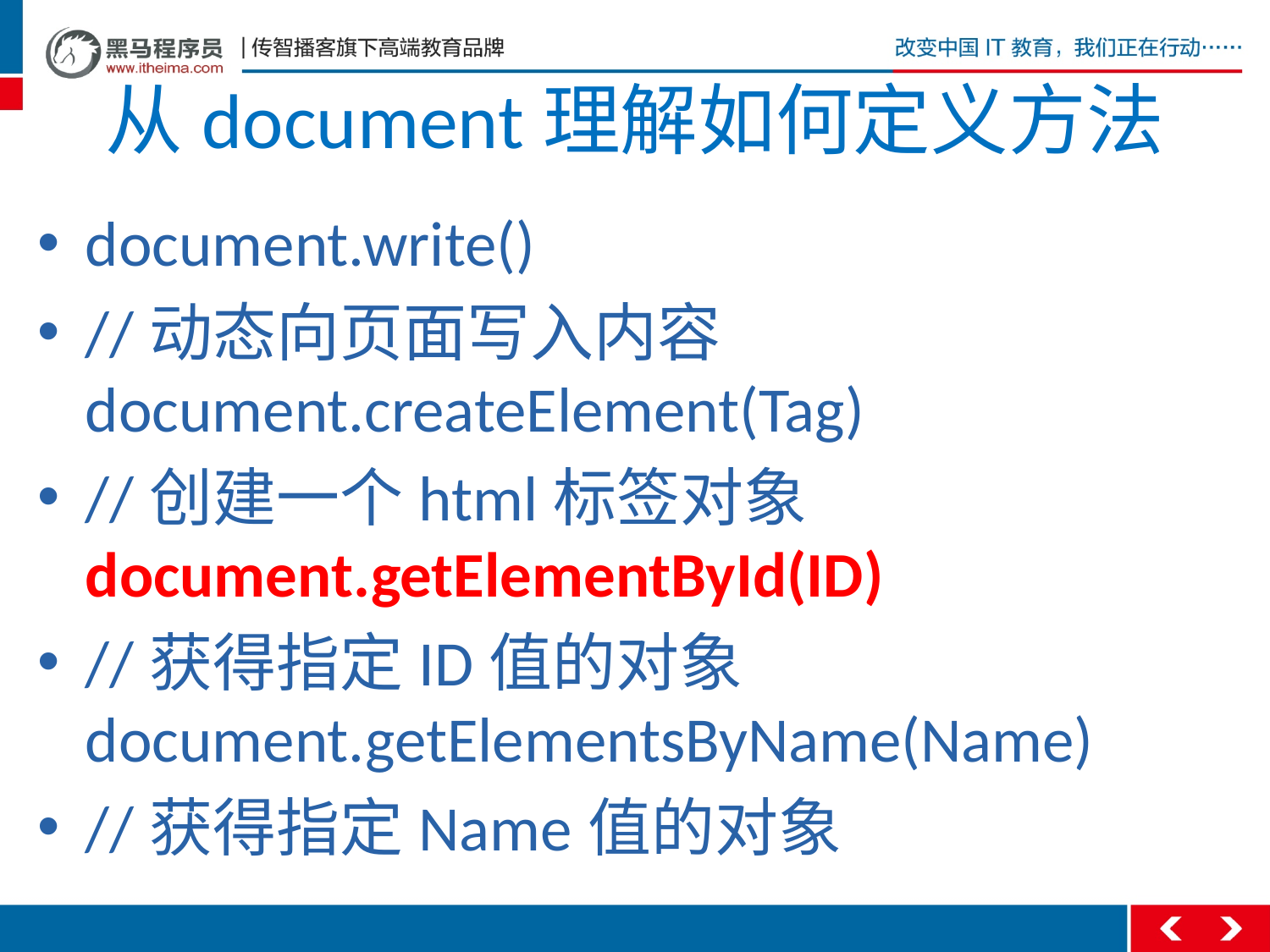

# 从document理解如何定义方法
document.write()
//动态向页面写入内容
document.createElement(Tag)
//创建一个html标签对象
document.getElementById(ID)
//获得指定ID值的对象
document.getElementsByName(Name)
//获得指定Name值的对象